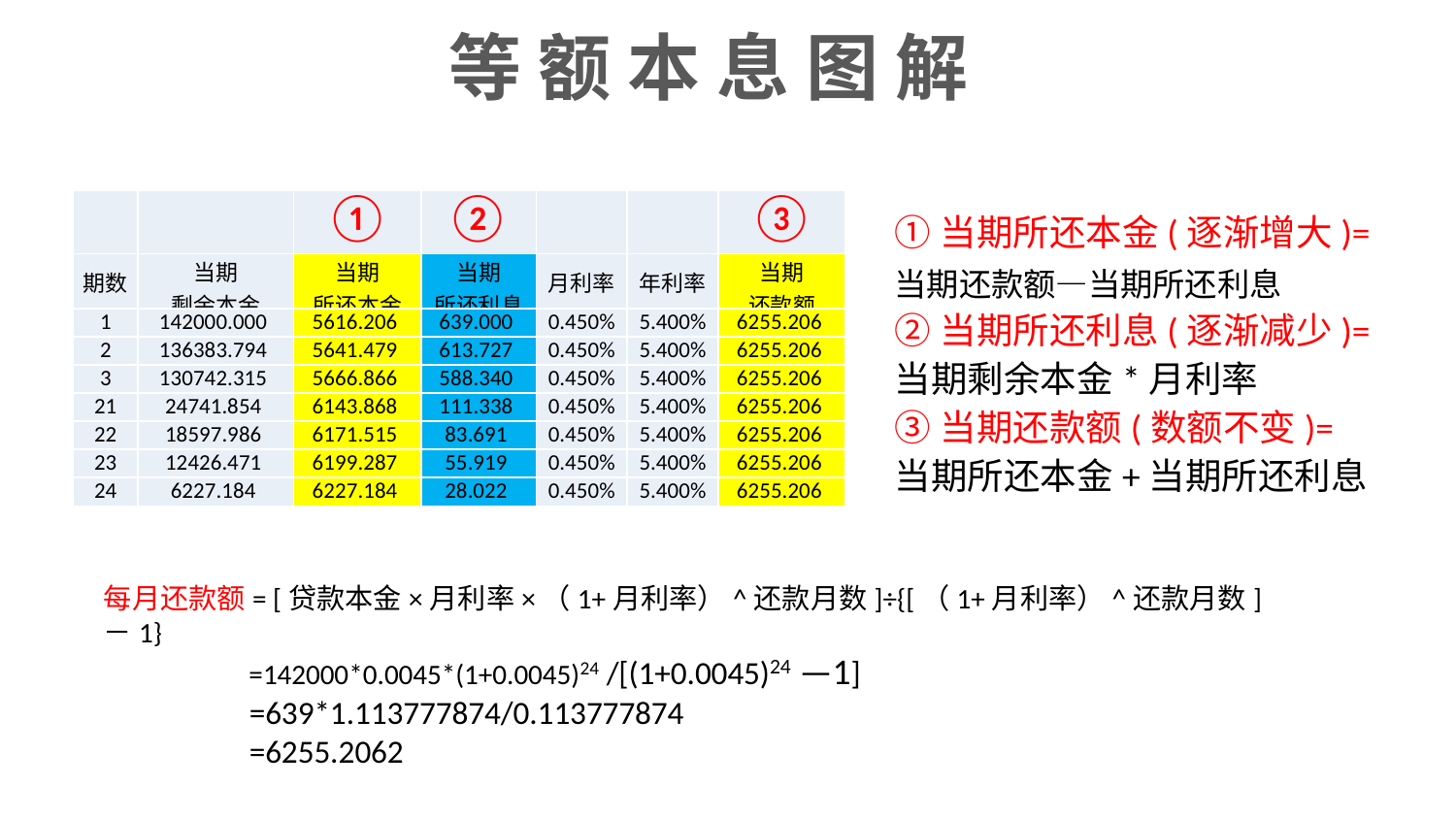

等 额 本 息 图 解
|  |  | ① | ② |  |  | ③ |
| --- | --- | --- | --- | --- | --- | --- |
| 期数 | 当期 剩余本金 | 当期 所还本金 | 当期 所还利息 | 月利率 | 年利率 | 当期 还款额 |
| 1 | 142000.000 | 5616.206 | 639.000 | 0.450% | 5.400% | 6255.206 |
| 2 | 136383.794 | 5641.479 | 613.727 | 0.450% | 5.400% | 6255.206 |
| 3 | 130742.315 | 5666.866 | 588.340 | 0.450% | 5.400% | 6255.206 |
| 21 | 24741.854 | 6143.868 | 111.338 | 0.450% | 5.400% | 6255.206 |
| 22 | 18597.986 | 6171.515 | 83.691 | 0.450% | 5.400% | 6255.206 |
| 23 | 12426.471 | 6199.287 | 55.919 | 0.450% | 5.400% | 6255.206 |
| 24 | 6227.184 | 6227.184 | 28.022 | 0.450% | 5.400% | 6255.206 |
①当期所还本金(逐渐增大)=
当期还款额—当期所还利息
②当期所还利息(逐渐减少)=
当期剩余本金*月利率
③当期还款额(数额不变)=
当期所还本金+当期所还利息
每月还款额= [贷款本金×月利率×（1+月利率）^还款月数]÷{[（1+月利率）^还款月数]－1}
                       =142000*0.0045*(1+0.0045)24 /[(1+0.0045)24 —1]
                    =639*1.113777874/0.113777874
                    =6255.2062